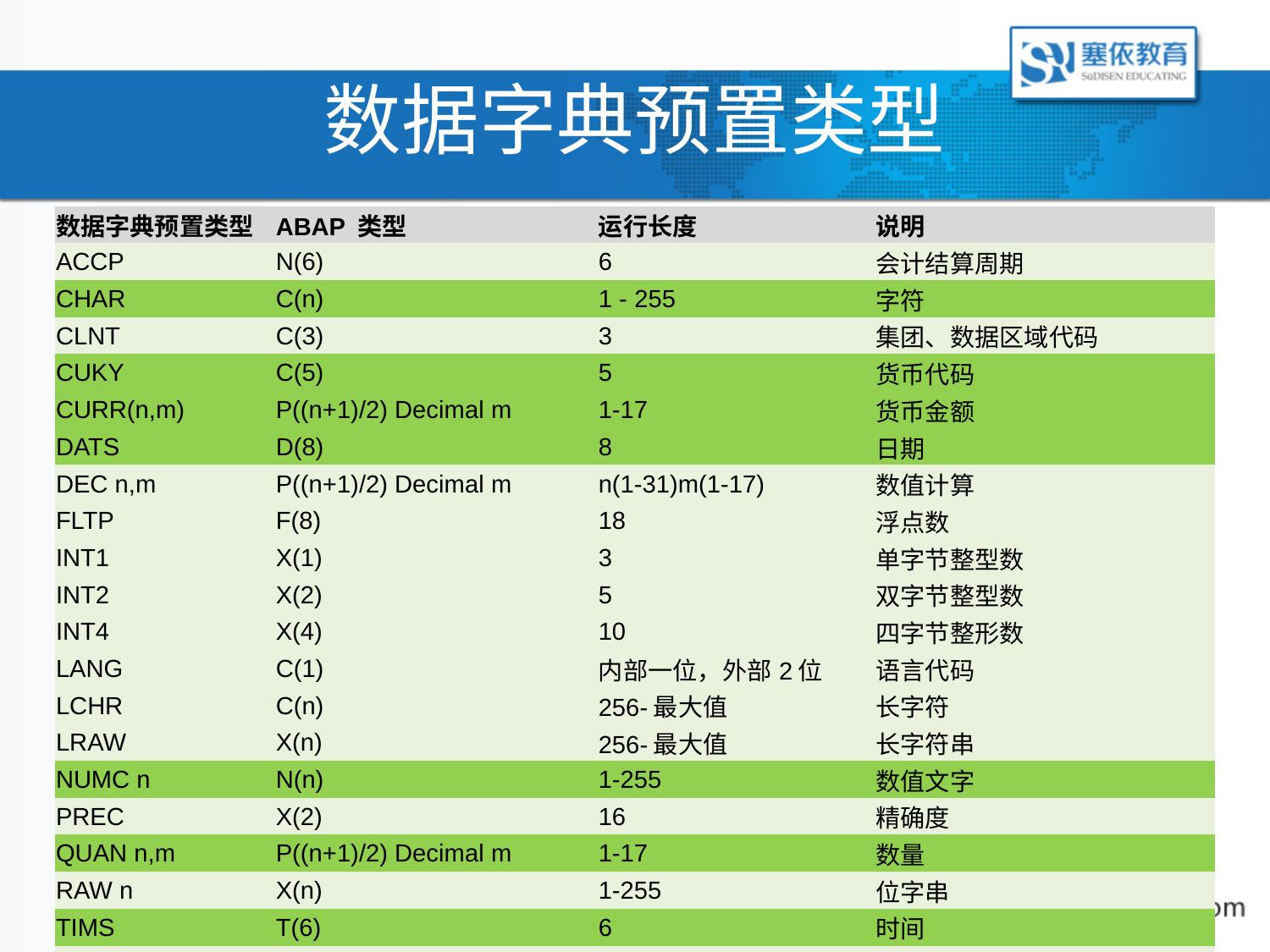

# 数据字典预置类型
| 数据字典预置类型 | ABAP 类型 | 运行长度 | 说明 |
| --- | --- | --- | --- |
| ACCP | N(6) | 6 | 会计结算周期 |
| CHAR | C(n) | 1 - 255 | 字符 |
| CLNT | C(3) | 3 | 集团、数据区域代码 |
| CUKY | C(5) | 5 | 货币代码 |
| CURR(n,m) | P((n+1)/2) Decimal m | 1-17 | 货币金额 |
| DATS | D(8) | 8 | 日期 |
| DEC n,m | P((n+1)/2) Decimal m | n(1-31)m(1-17) | 数值计算 |
| FLTP | F(8) | 18 | 浮点数 |
| INT1 | X(1) | 3 | 单字节整型数 |
| INT2 | X(2) | 5 | 双字节整型数 |
| INT4 | X(4) | 10 | 四字节整形数 |
| LANG | C(1) | 内部一位，外部2位 | 语言代码 |
| LCHR | C(n) | 256-最大值 | 长字符 |
| LRAW | X(n) | 256-最大值 | 长字符串 |
| NUMC n | N(n) | 1-255 | 数值文字 |
| PREC | X(2) | 16 | 精确度 |
| QUAN n,m | P((n+1)/2) Decimal m | 1-17 | 数量 |
| RAW n | X(n) | 1-255 | 位字串 |
| TIMS | T(6) | 6 | 时间 |
| VARC n | C(n) | 255-最大值 | 长字符 |
| STRING | String | 1-最大值 | 字符串 |
| RAWSTRING | Xstring | 1-最大值 | 位字符串 |
| UNIT | C(n) | 2-3 | 单位 |